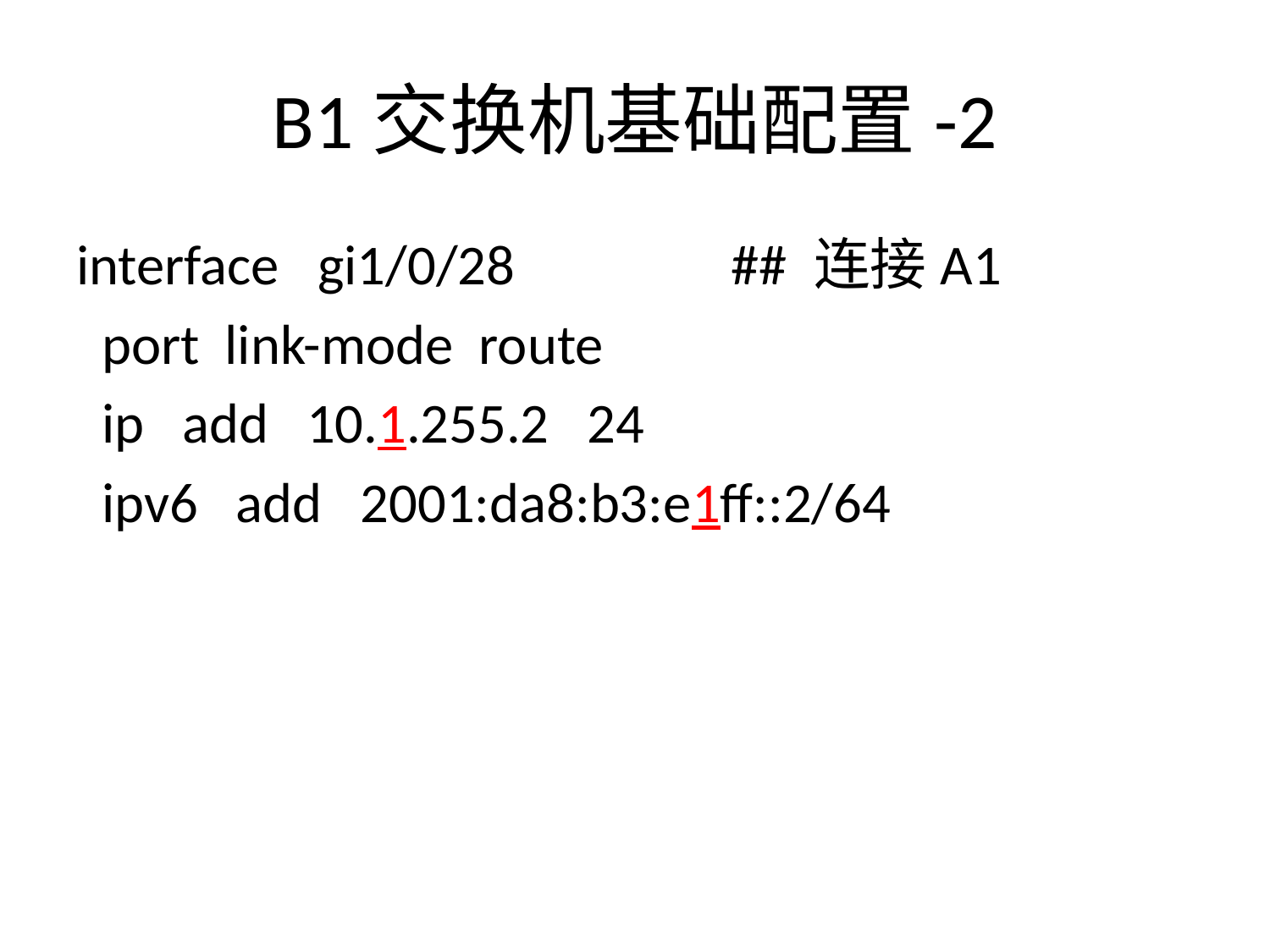

# B1交换机基础配置-2
interface   gi1/0/28                 ## 连接A1
  port  link-mode  route
  ip   add   10.1.255.2   24
  ipv6   add   2001:da8:b3:e1ff::2/64